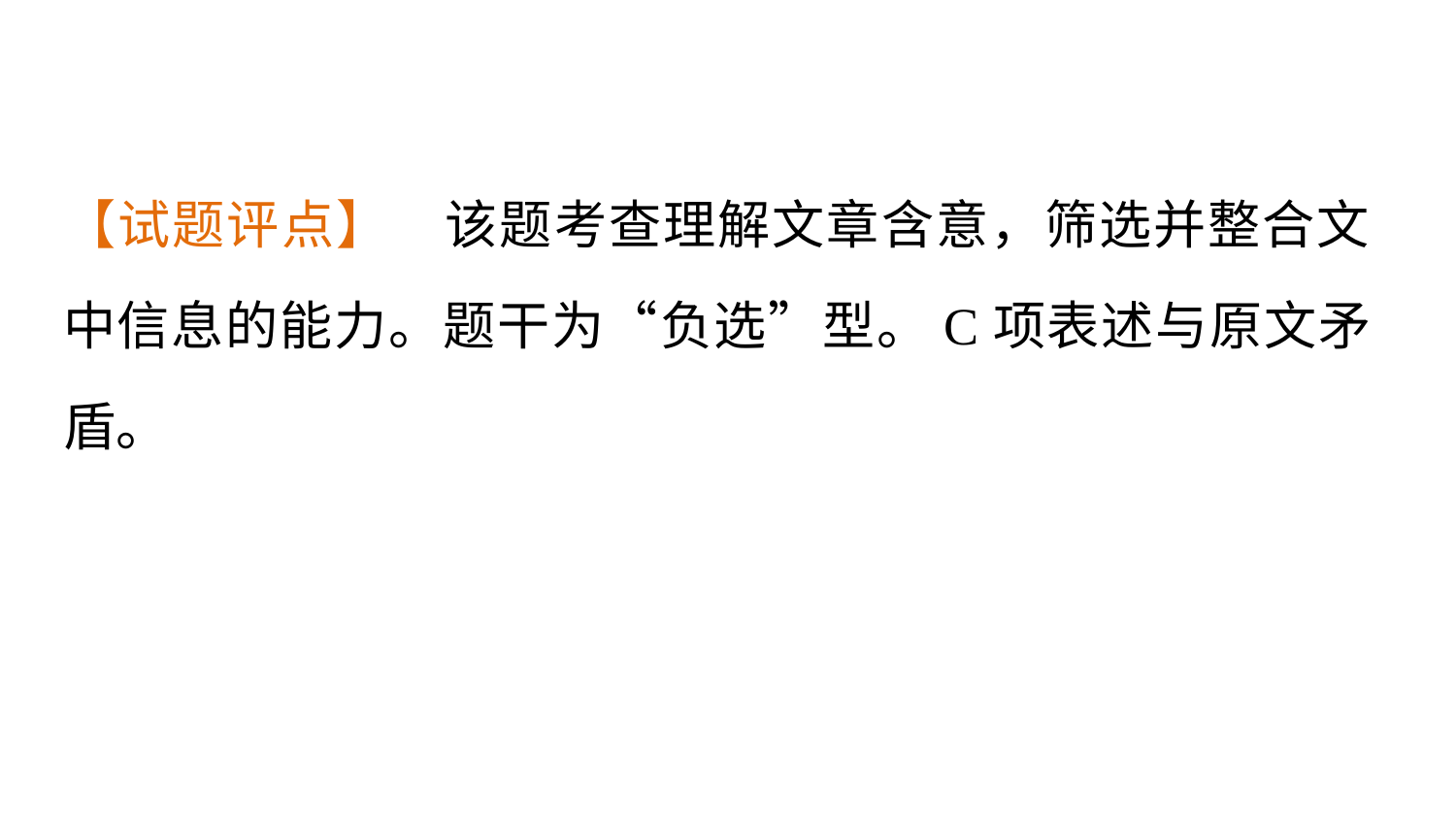

【试题评点】　该题考查理解文章含意，筛选并整合文中信息的能力。题干为“负选”型。C项表述与原文矛盾。